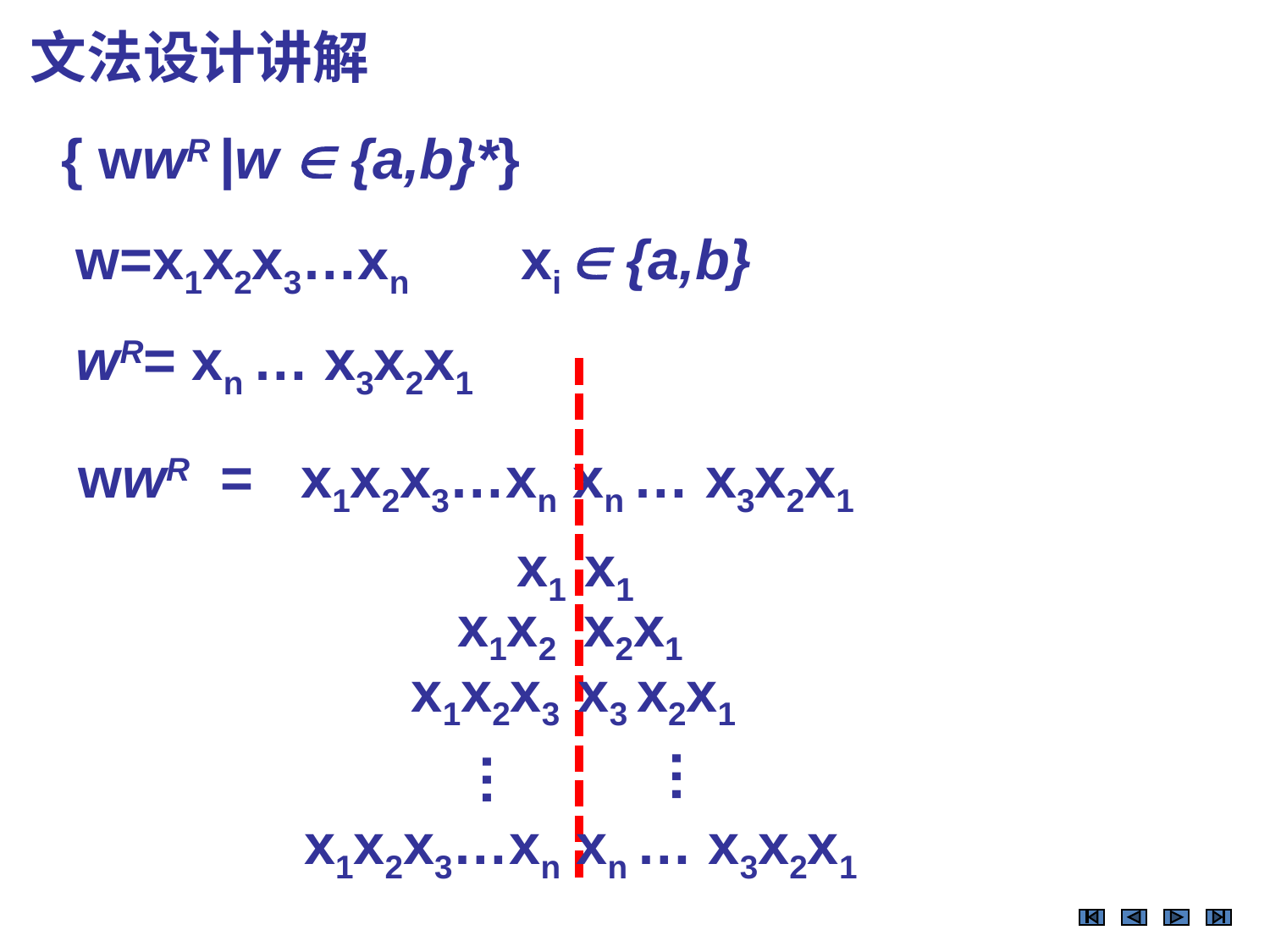

文法设计讲解
{ wwR |w ∈ {a,b}*}
xi ∈ {a,b}
w=x1x2x3…xn
wR= xn … x3x2x1
wwR  =   x1x2x3…xn xn … x3x2x1
x1  x1
x1x2   x2x1
x1x2x3  x3 x2x1
…
…
x1x2x3…xn xn … x3x2x1